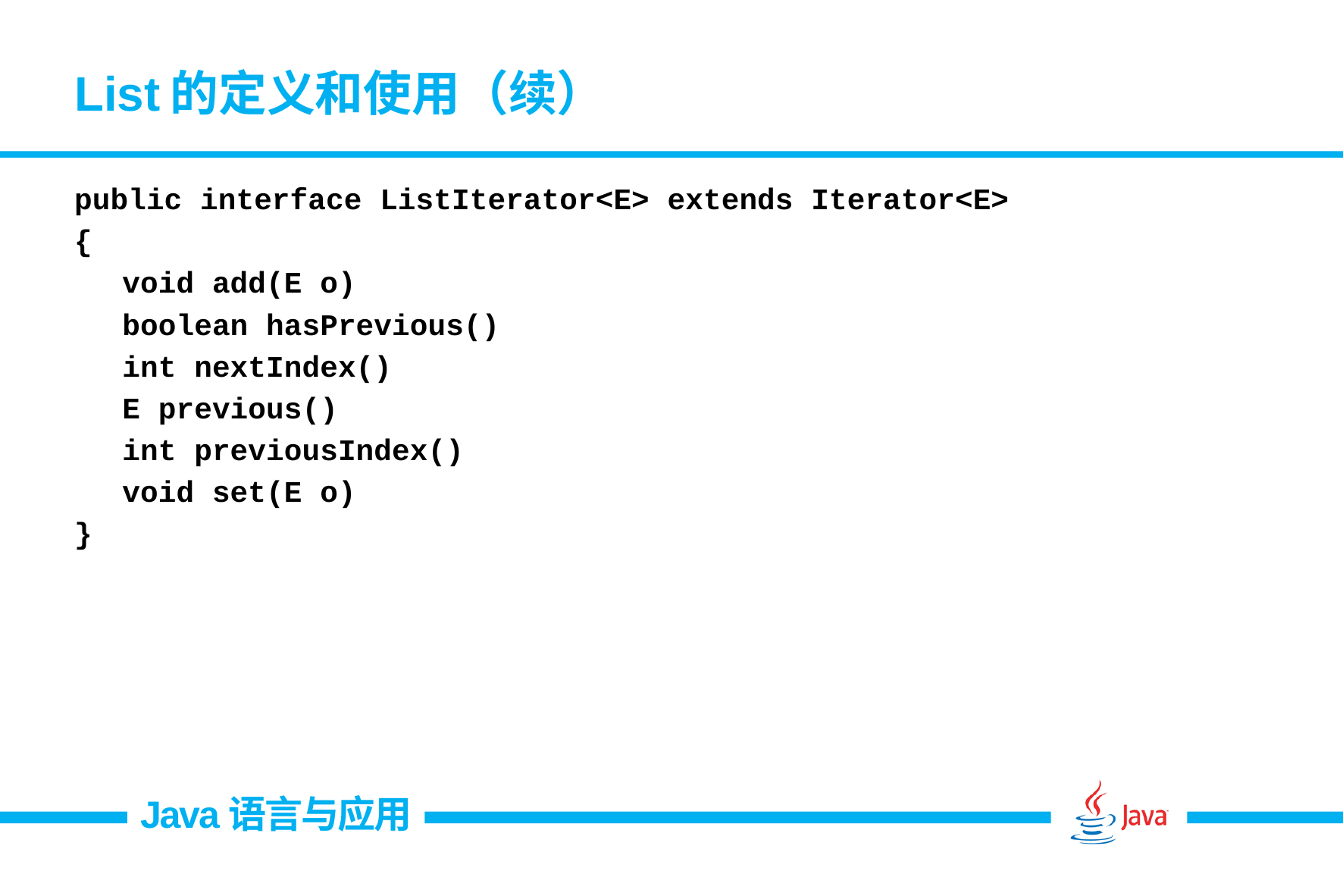

# List的定义和使用（续）
public interface ListIterator<E> extends Iterator<E>
{
	void add(E o)
	boolean hasPrevious()
	int nextIndex()
	E previous()
	int previousIndex()
	void set(E o)
}